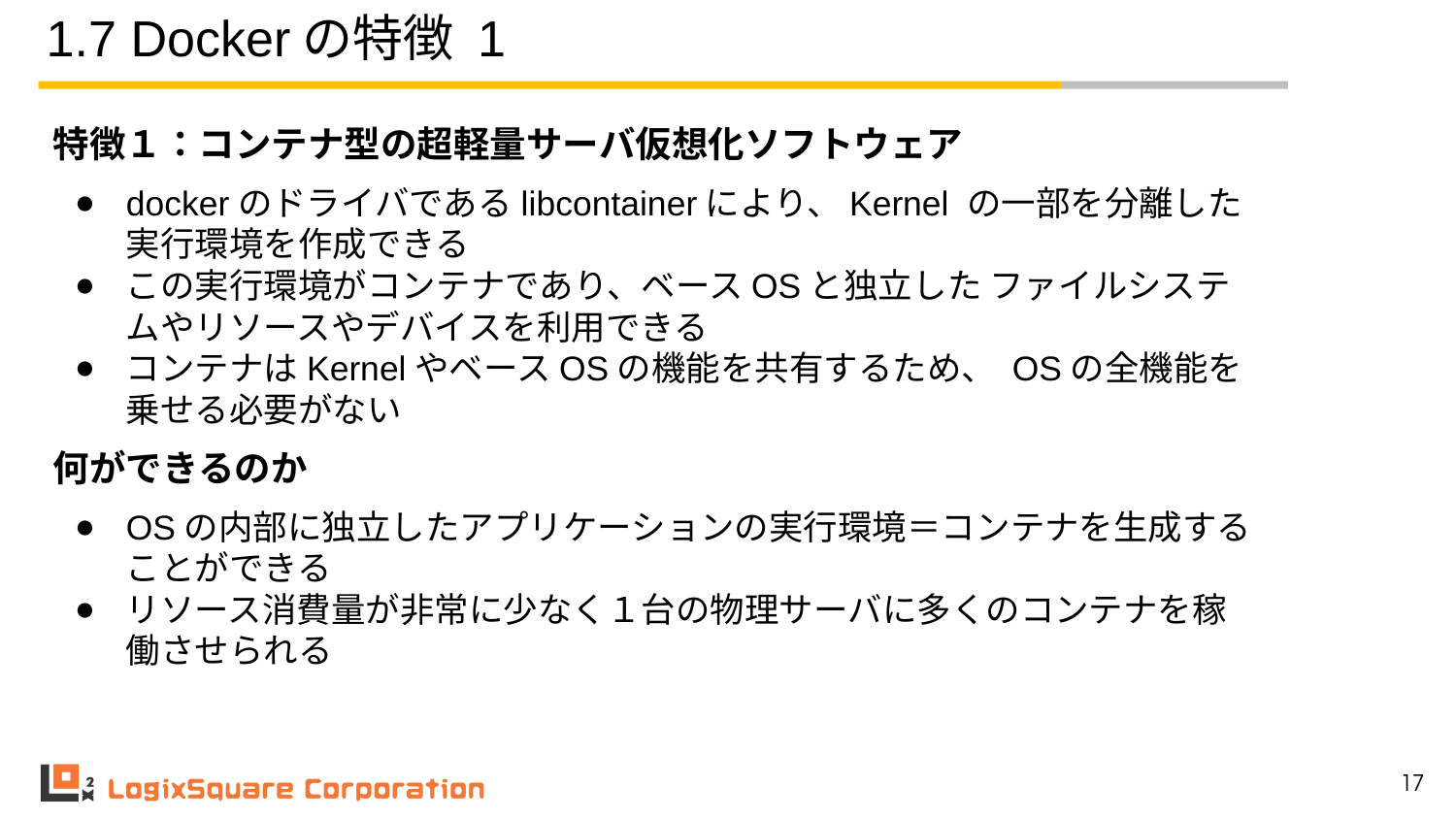

# 1.7 Dockerの特徴 1
特徴１：コンテナ型の超軽量サーバ仮想化ソフトウェア
dockerのドライバであるlibcontainerにより、Kernel の一部を分離した実行環境を作成できる
この実行環境がコンテナであり、ベースOSと独立した ファイルシステムやリソースやデバイスを利用できる
コンテナはKernelやベースOSの機能を共有するため、 OSの全機能を乗せる必要がない
何ができるのか
OSの内部に独立したアプリケーションの実行環境＝コンテナを生成することができる
リソース消費量が非常に少なく１台の物理サーバに多くのコンテナを稼働させられる

17